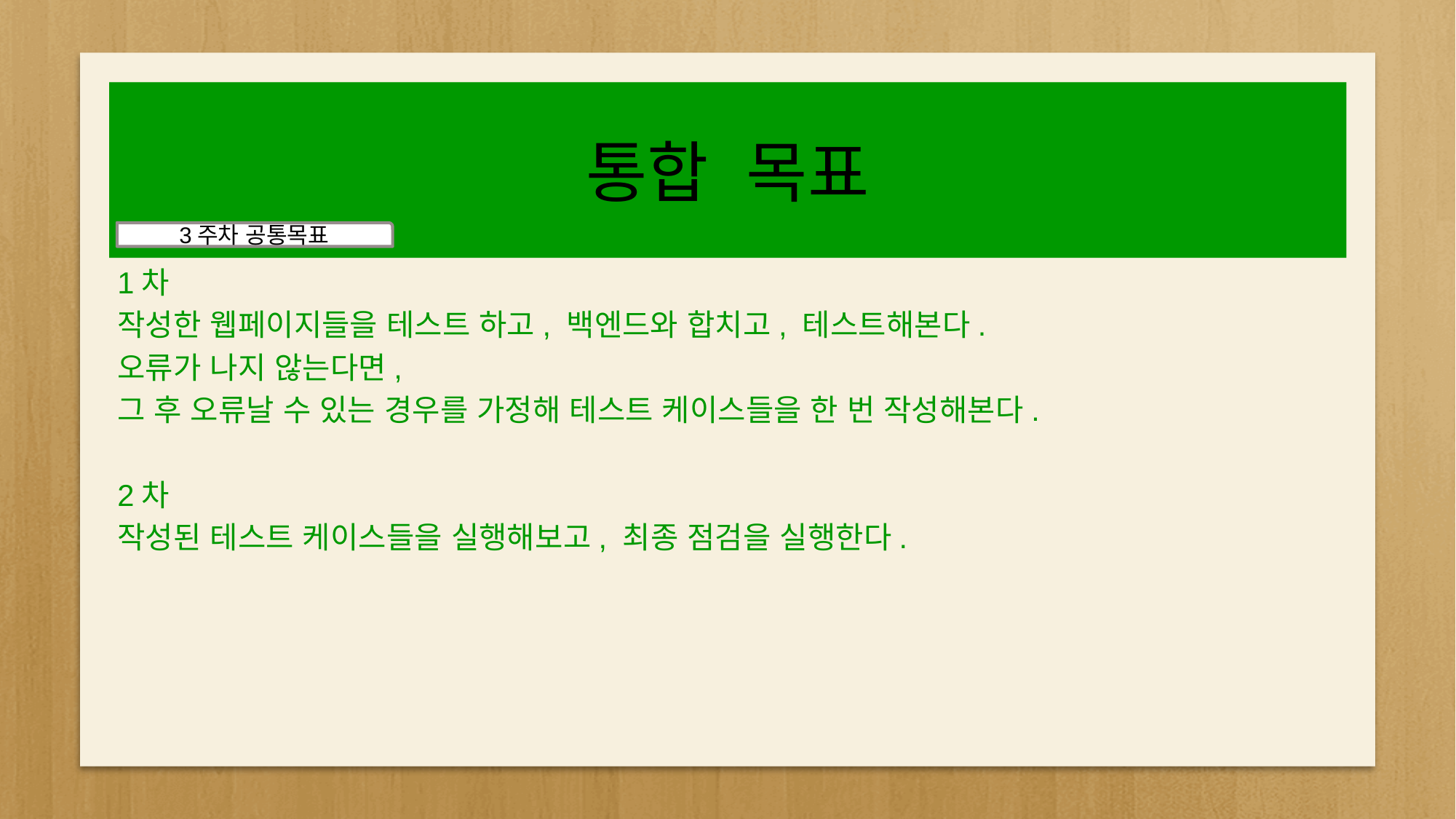

# 통합  목표
3주차 공통목표
1차
작성한 웹페이지들을 테스트 하고, 백엔드와 합치고, 테스트해본다.
오류가 나지 않는다면,
그 후 오류날 수 있는 경우를 가정해 테스트 케이스들을 한 번 작성해본다.

2차
작성된 테스트 케이스들을 실행해보고, 최종 점검을 실행한다.